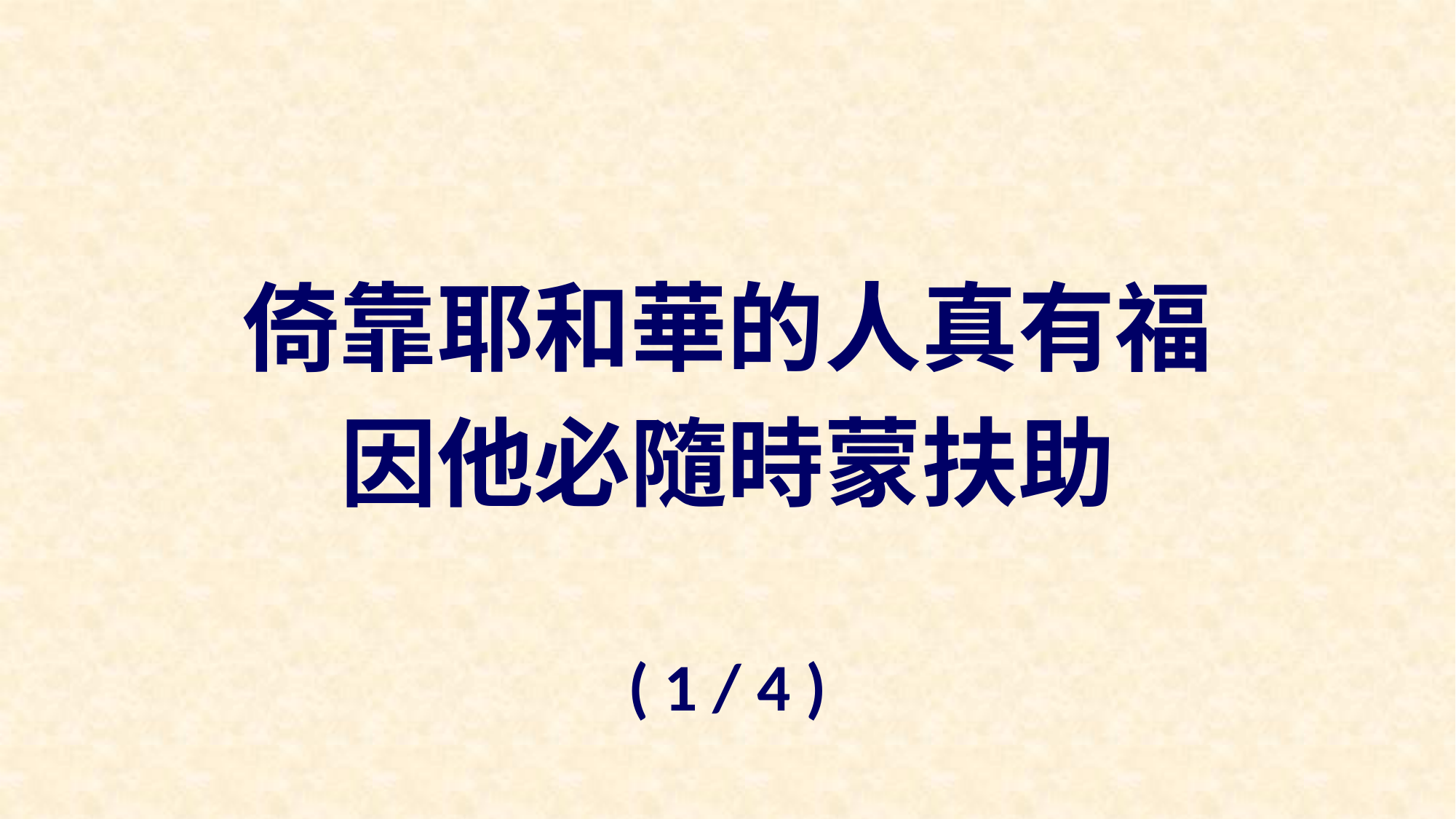

倚靠耶和華的人真有福
因他必隨時蒙扶助
( 1 / 4 )